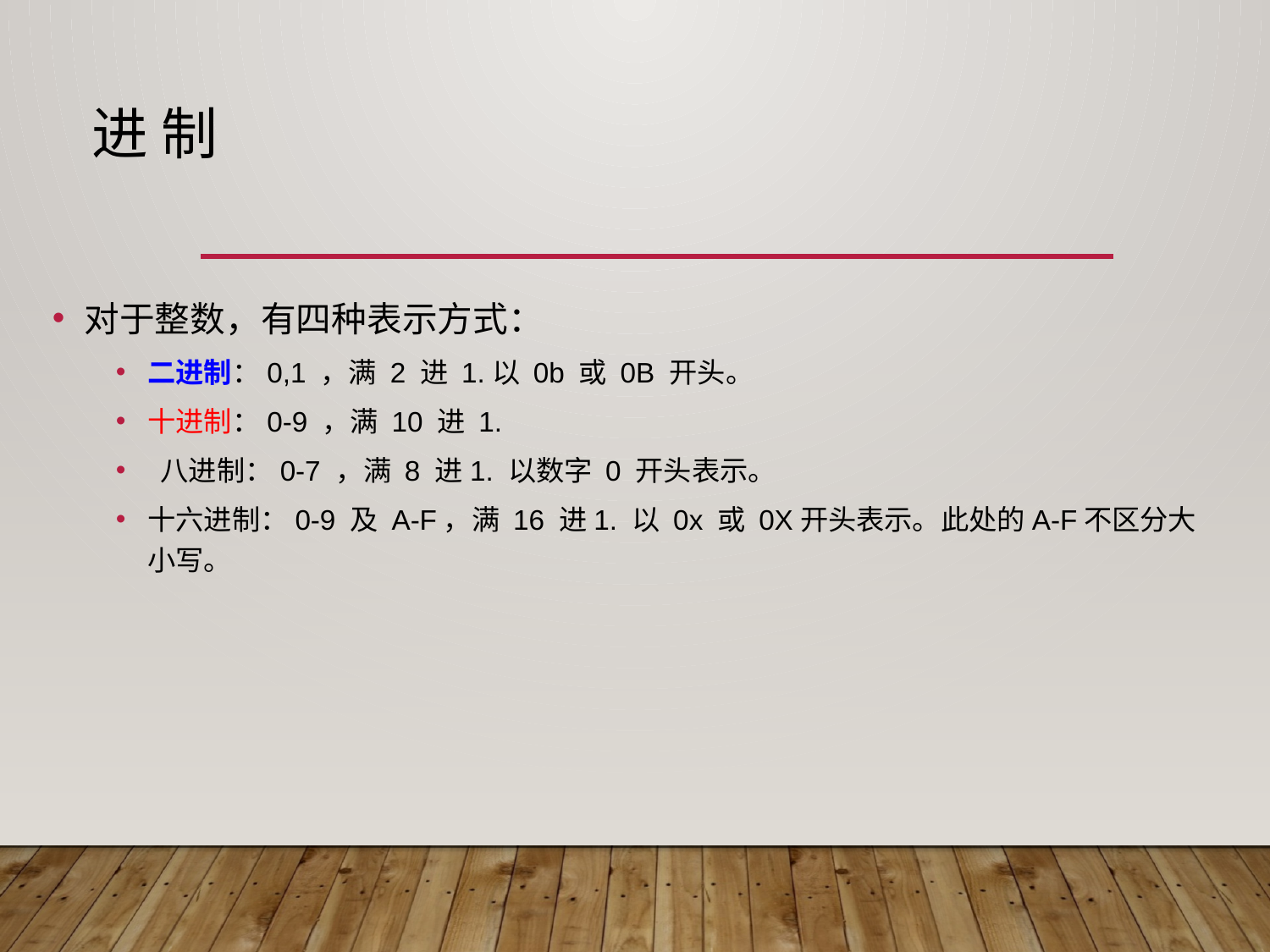

# 进 制
对于整数，有四种表示方式：
二进制：0,1 ，满 2 进 1.以 0b 或 0B 开头。
十进制：0-9 ，满 10 进 1.
 八进制：0-7 ，满 8 进1. 以数字 0 开头表示。
十六进制：0-9 及 A-F，满 16 进1. 以 0x 或 0X开头表示。此处的A-F不区分大小写。